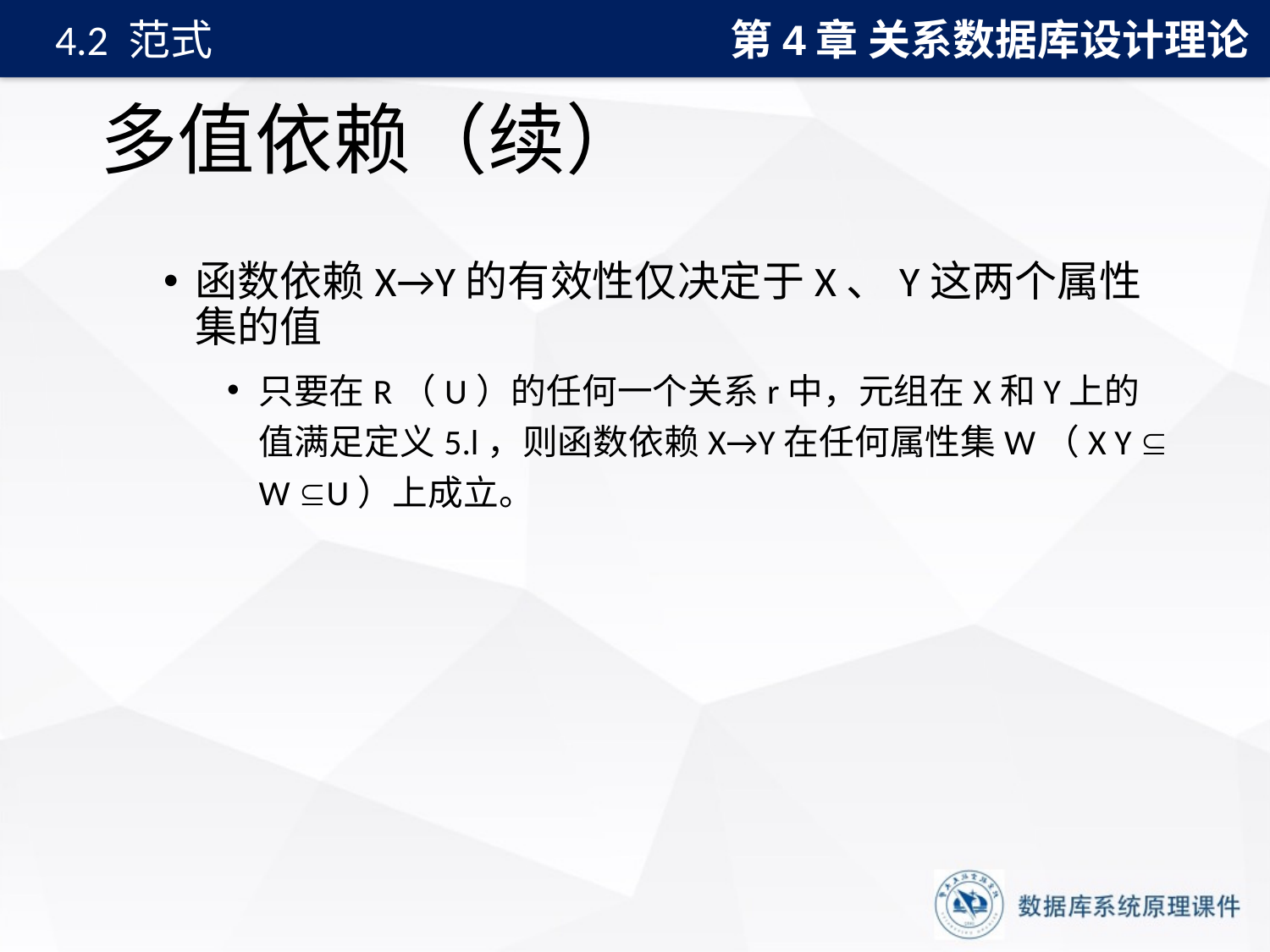

第4章 关系数据库设计理论
4.2 范式
# 多值依赖（续）
函数依赖X→Y的有效性仅决定于X、Y这两个属性集的值
只要在R（U）的任何一个关系r中，元组在X和Y上的值满足定义5.l，则函数依赖X→Y在任何属性集W（X Y ⊆ W ⊆U）上成立。